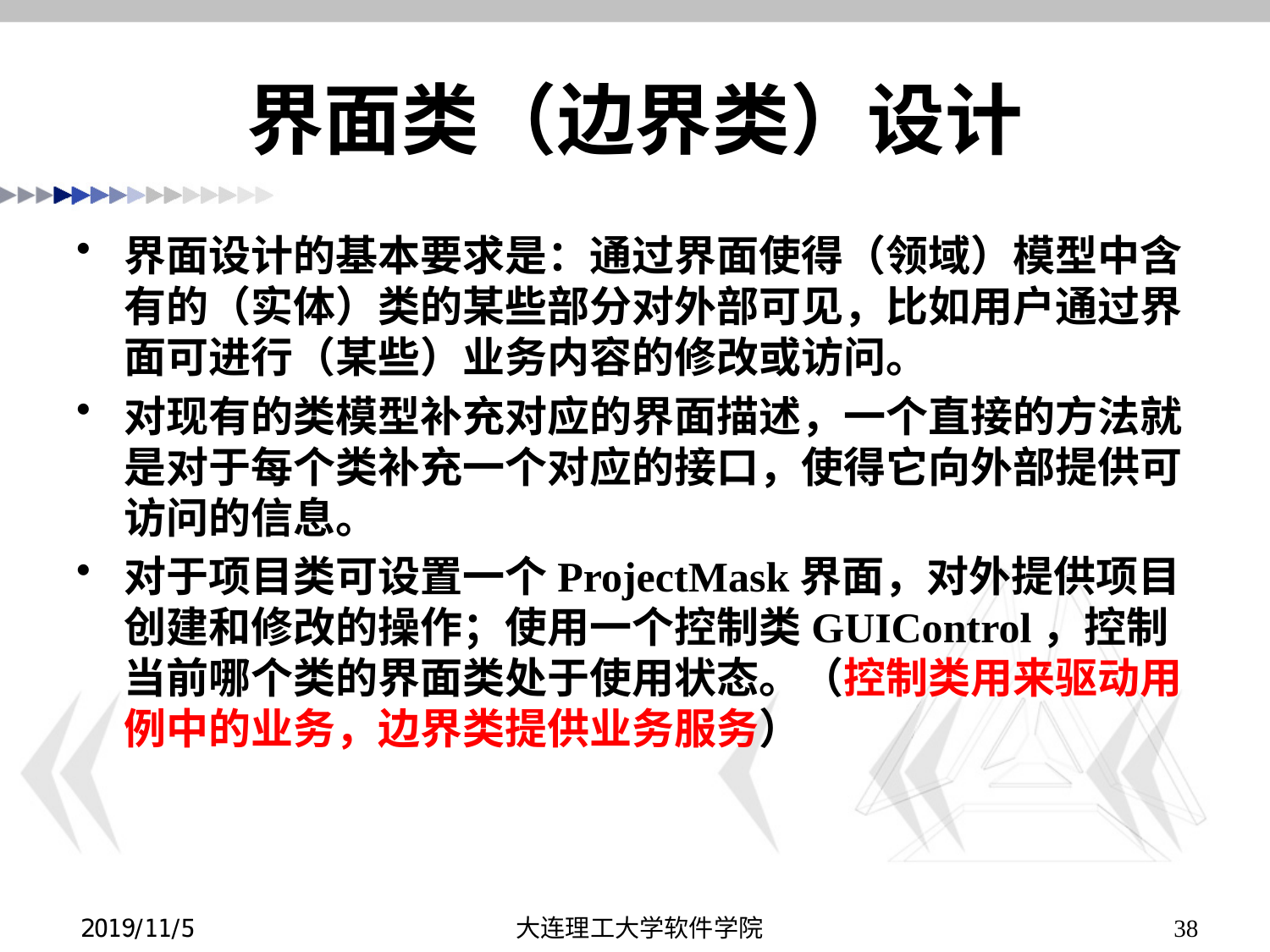

# 界面类（边界类）设计
界面设计的基本要求是：通过界面使得（领域）模型中含有的（实体）类的某些部分对外部可见，比如用户通过界面可进行（某些）业务内容的修改或访问。
对现有的类模型补充对应的界面描述，一个直接的方法就是对于每个类补充一个对应的接口，使得它向外部提供可访问的信息。
对于项目类可设置一个ProjectMask界面，对外提供项目创建和修改的操作；使用一个控制类GUIControl，控制当前哪个类的界面类处于使用状态。（控制类用来驱动用例中的业务，边界类提供业务服务）
2019/11/5
大连理工大学软件学院
38